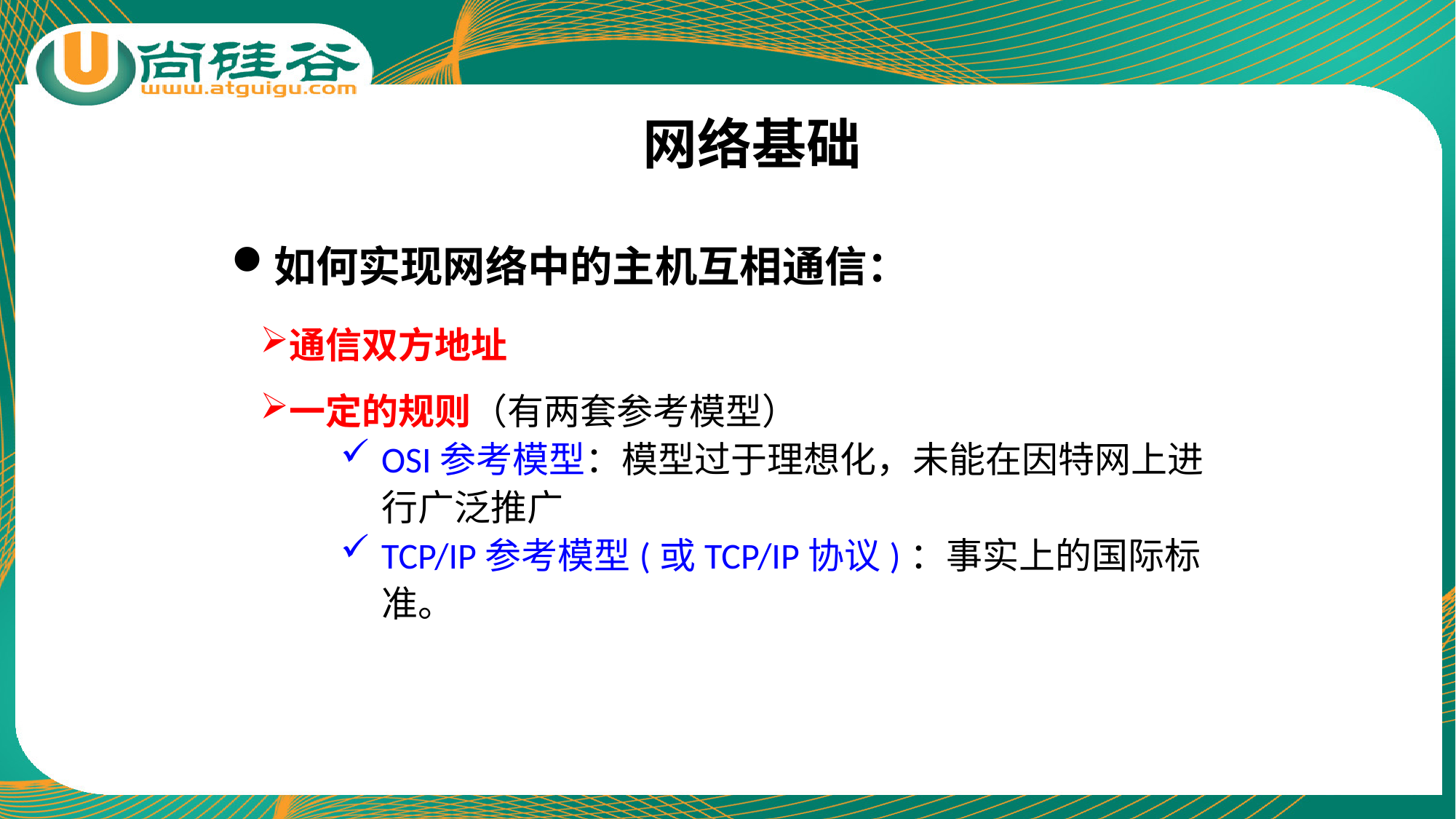

# 网络基础
如何实现网络中的主机互相通信：
通信双方地址
一定的规则（有两套参考模型）
OSI参考模型：模型过于理想化，未能在因特网上进行广泛推广
TCP/IP参考模型(或TCP/IP协议)：事实上的国际标准。